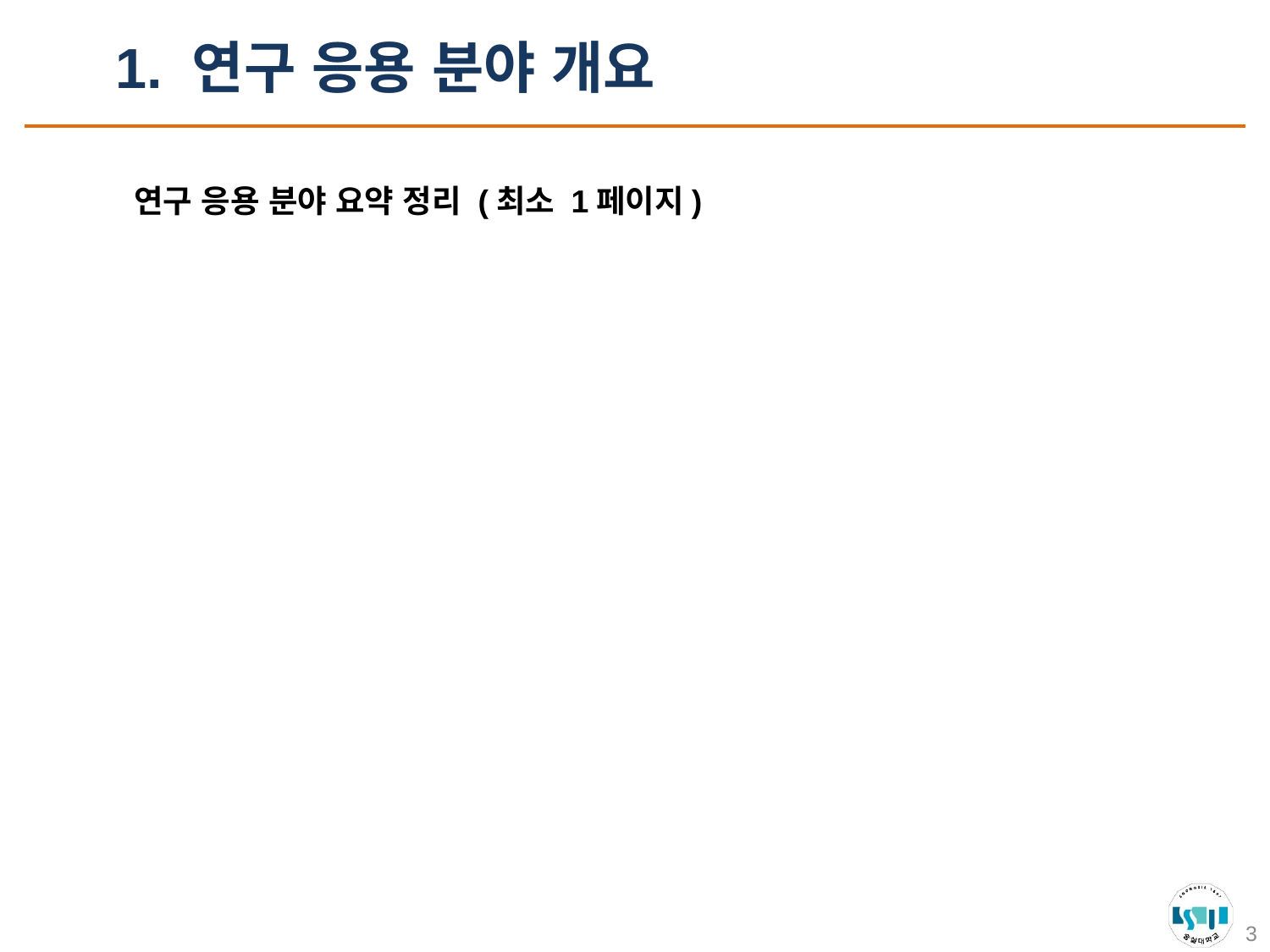

1. 연구 응용 분야 개요
 연구 응용 분야 요약 정리 (최소 1페이지)
3